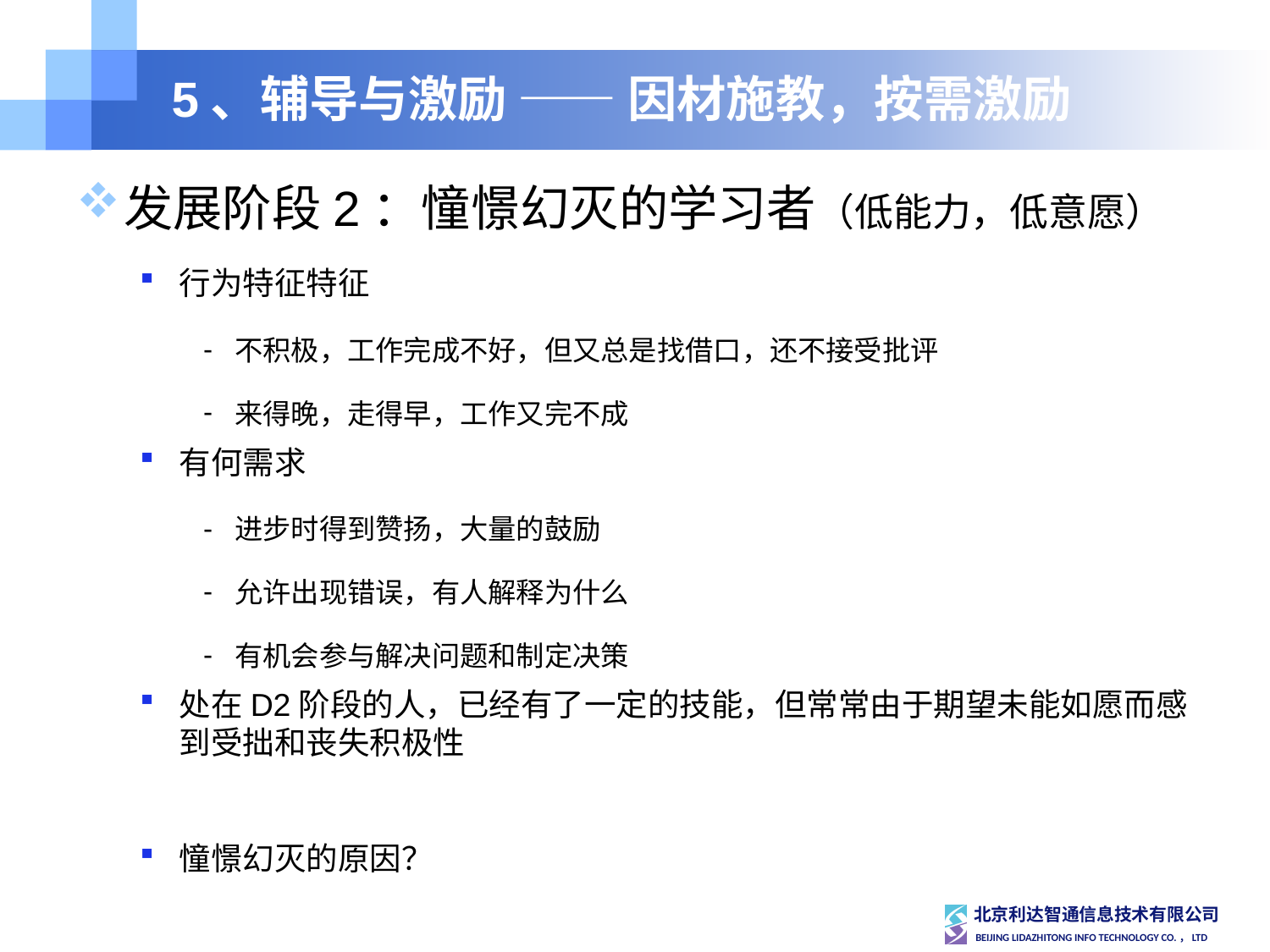

# 5、辅导与激励 —— 因材施教，按需激励
发展阶段2：憧憬幻灭的学习者（低能力，低意愿）
行为特征特征
不积极，工作完成不好，但又总是找借口，还不接受批评
来得晚，走得早，工作又完不成
有何需求
进步时得到赞扬，大量的鼓励
允许出现错误，有人解释为什么
有机会参与解决问题和制定决策
处在D2阶段的人，已经有了一定的技能，但常常由于期望未能如愿而感到受拙和丧失积极性

憧憬幻灭的原因？